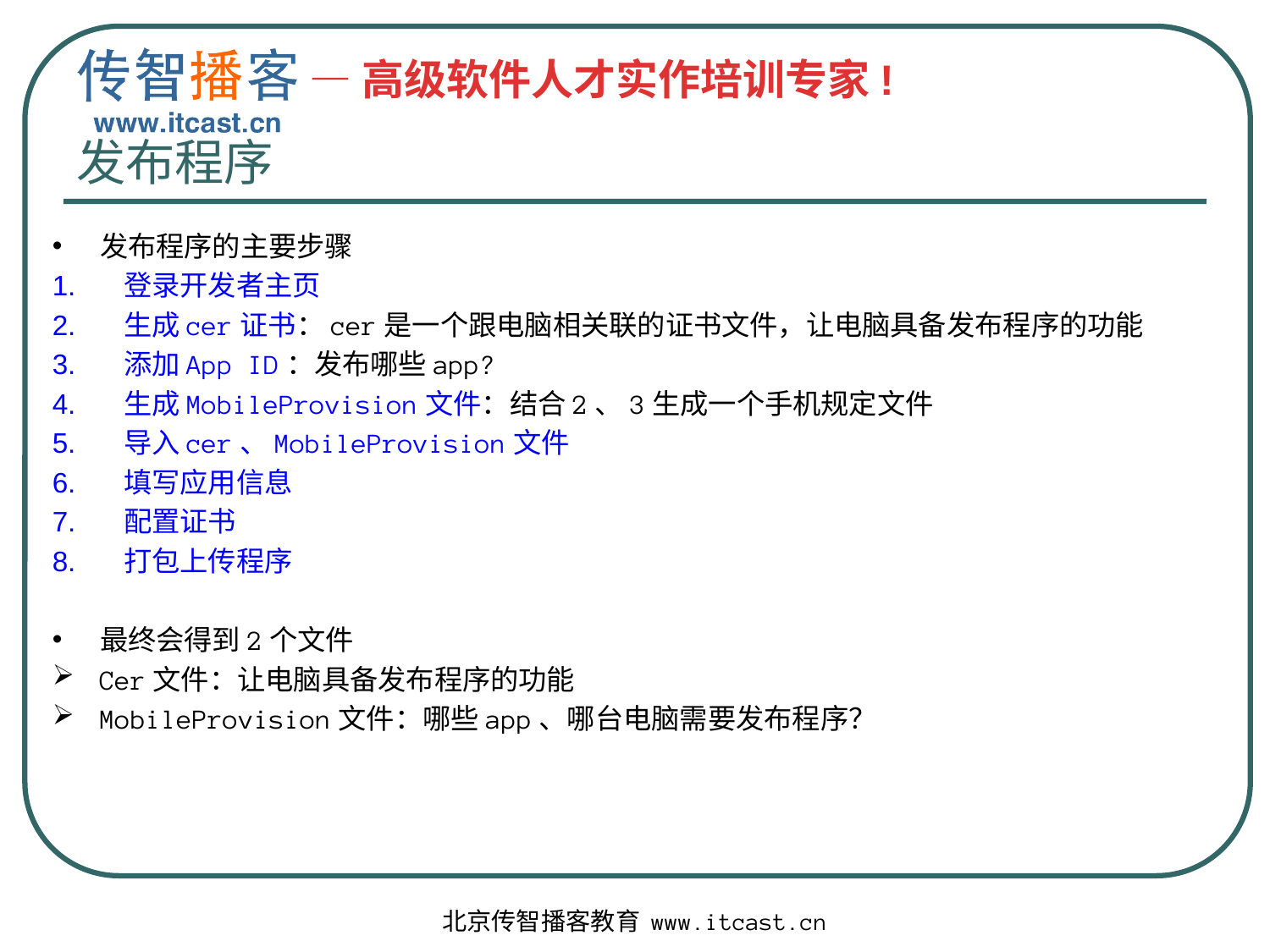

# 发布程序
发布程序的主要步骤
登录开发者主页
生成cer证书：cer是一个跟电脑相关联的证书文件，让电脑具备发布程序的功能
添加App ID：发布哪些app?
生成MobileProvision文件：结合2、3生成一个手机规定文件
导入cer、MobileProvision文件
填写应用信息
配置证书
打包上传程序

最终会得到2个文件
Cer文件：让电脑具备发布程序的功能
MobileProvision文件：哪些app、哪台电脑需要发布程序？